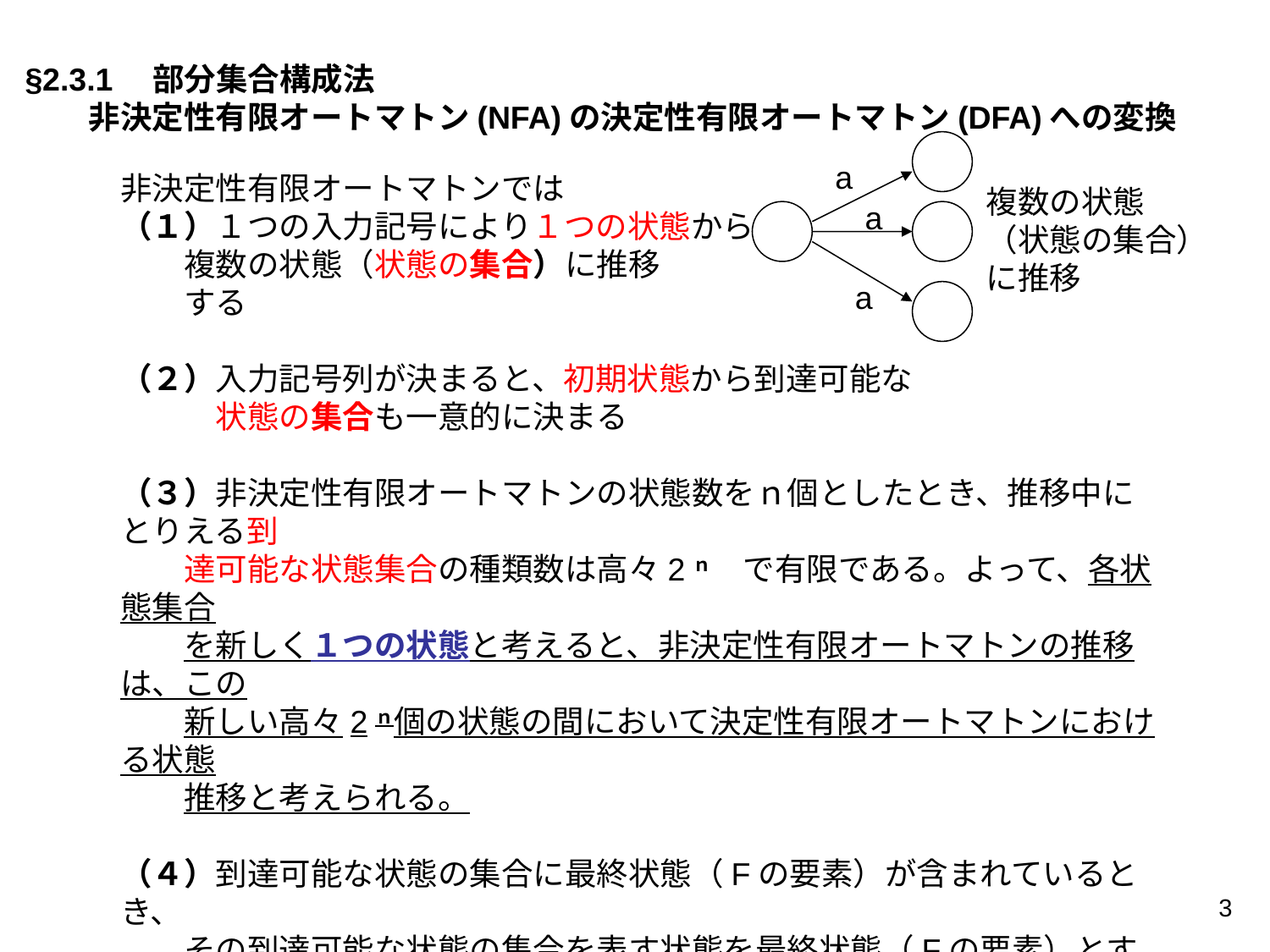

§2.3.1　部分集合構成法
　　非決定性有限オートマトン(NFA)の決定性有限オートマトン(DFA)への変換

a
非決定性有限オートマトンでは
（１）１つの入力記号により１つの状態から
　　複数の状態（状態の集合）に推移
　　する

（２）入力記号列が決まると、初期状態から到達可能な
　　　状態の集合も一意的に決まる

（３）非決定性有限オートマトンの状態数をｎ個としたとき、推移中にとりえる到
　　達可能な状態集合の種類数は高々2ｎ　で有限である。よって、各状態集合
　　を新しく１つの状態と考えると、非決定性有限オートマトンの推移は、この
　　新しい高々2ｎ個の状態の間において決定性有限オートマトンにおける状態
　　推移と考えられる。

（４）到達可能な状態の集合に最終状態（Fの要素）が含まれているとき、
　　その到達可能な状態の集合を表す状態を最終状態（Fの要素）とする

　以上のようにして、非決定性有限オートマトンから、それと等価な決定性
　有限オートマトンへ変換する方法を「部分集合法」と呼ぶ

複数の状態
（状態の集合）
に推移

a

a

3